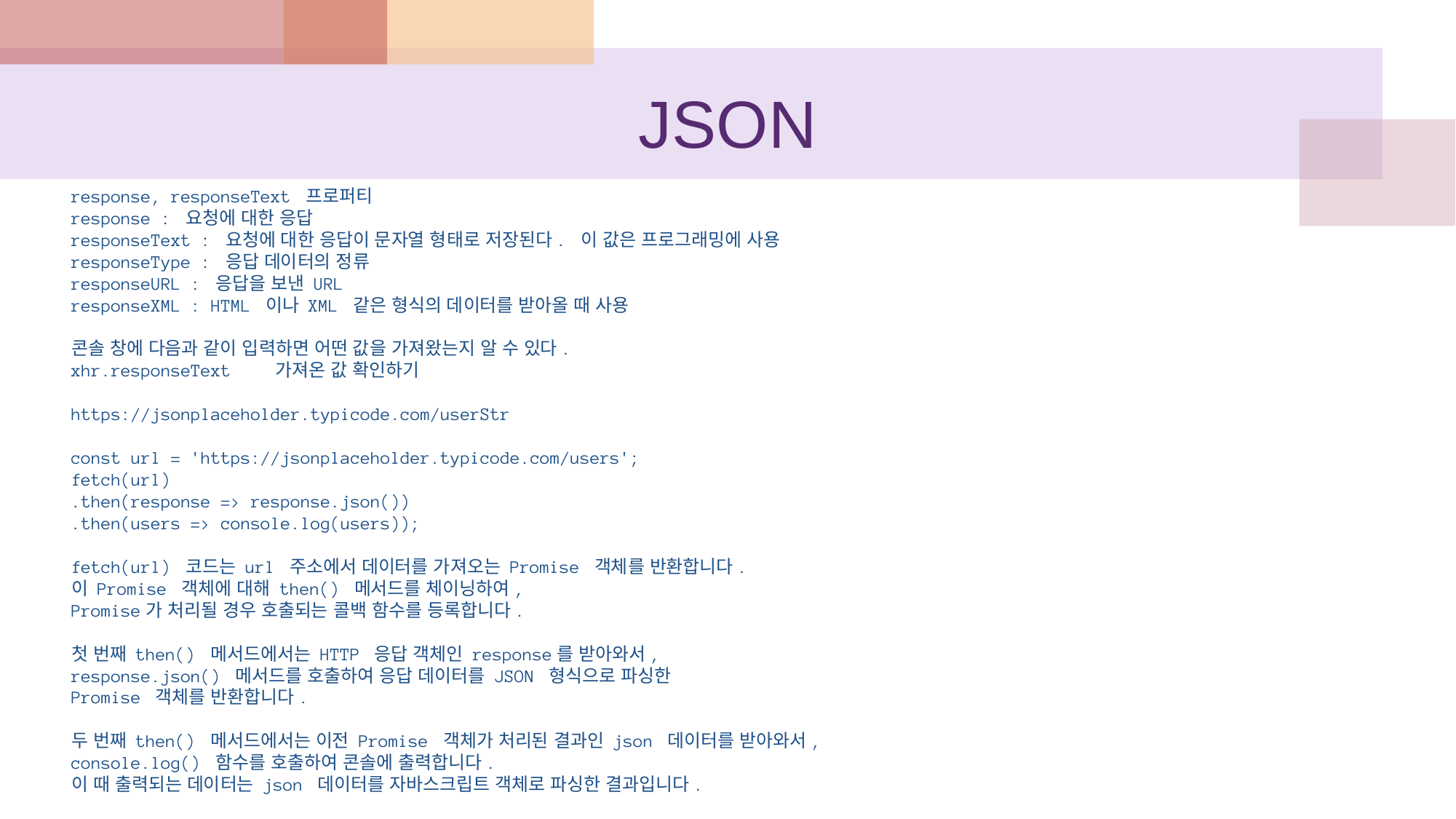

# JSON
response, responseText 프로퍼티
response : 요청에 대한 응답
responseText : 요청에 대한 응답이 문자열 형태로 저장된다. 이 값은 프로그래밍에 사용
responseType : 응답 데이터의 정류
responseURL : 응답을 보낸 URL
responseXML : HTML 이나 XML 같은 형식의 데이터를 받아올 때 사용
콘솔 창에 다음과 같이 입력하면 어떤 값을 가져왔는지 알 수 있다.
xhr.responseText    가져온 값 확인하기
https://jsonplaceholder.typicode.com/userStr
const url = 'https://jsonplaceholder.typicode.com/users';
fetch(url)
.then(response => response.json())
.then(users => console.log(users));
fetch(url) 코드는 url 주소에서 데이터를 가져오는 Promise 객체를 반환합니다.
이 Promise 객체에 대해 then() 메서드를 체이닝하여,
Promise가 처리될 경우 호출되는 콜백 함수를 등록합니다.
첫 번째 then() 메서드에서는 HTTP 응답 객체인 response를 받아와서,
response.json() 메서드를 호출하여 응답 데이터를 JSON 형식으로 파싱한
Promise 객체를 반환합니다.
두 번째 then() 메서드에서는 이전 Promise 객체가 처리된 결과인 json 데이터를 받아와서,
console.log() 함수를 호출하여 콘솔에 출력합니다.
이 때 출력되는 데이터는 json 데이터를 자바스크립트 객체로 파싱한 결과입니다.